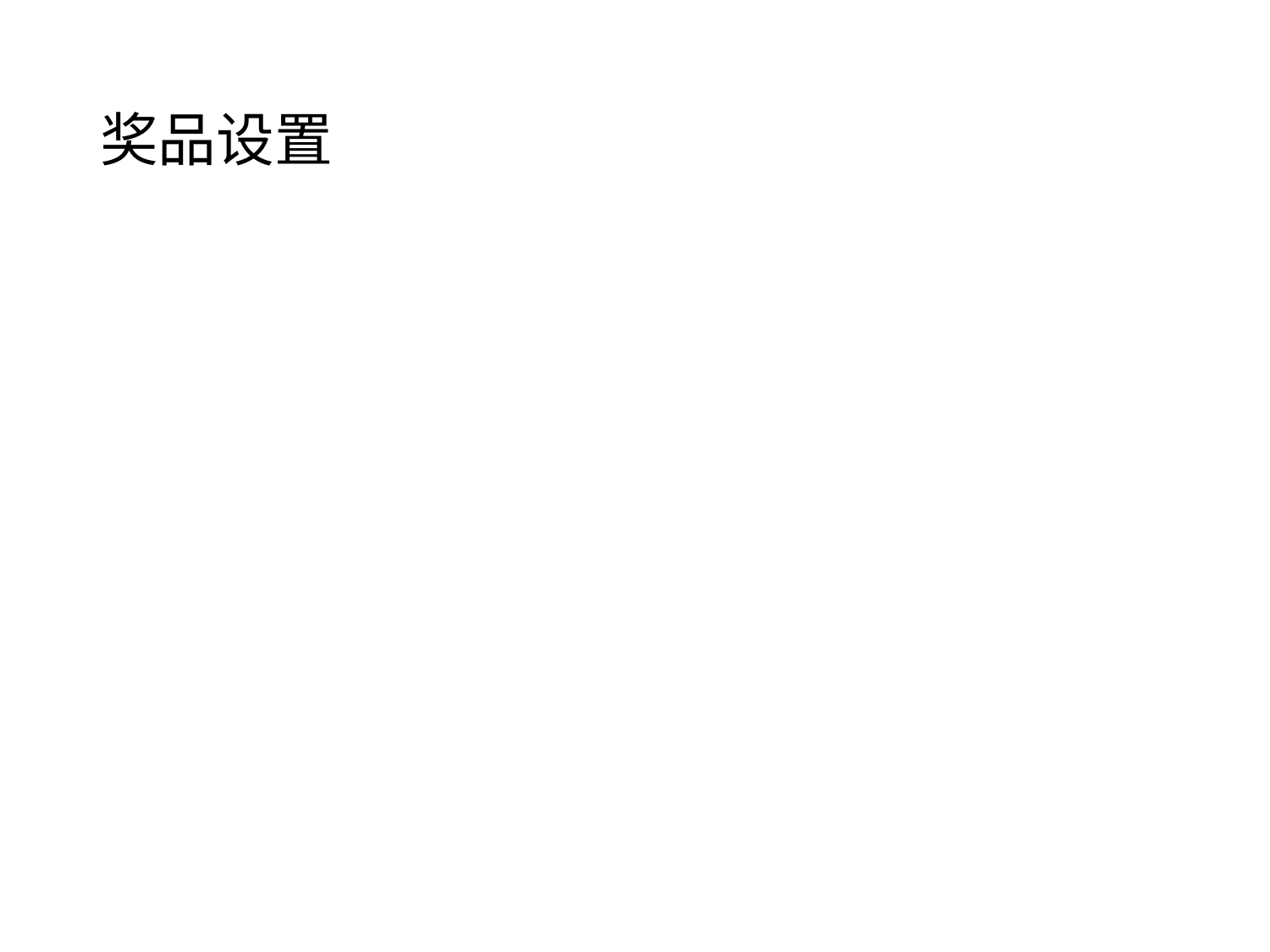

# 奖品设置

年份	金额（万瑞典克朗）
1901	15
1980	100
2000	900